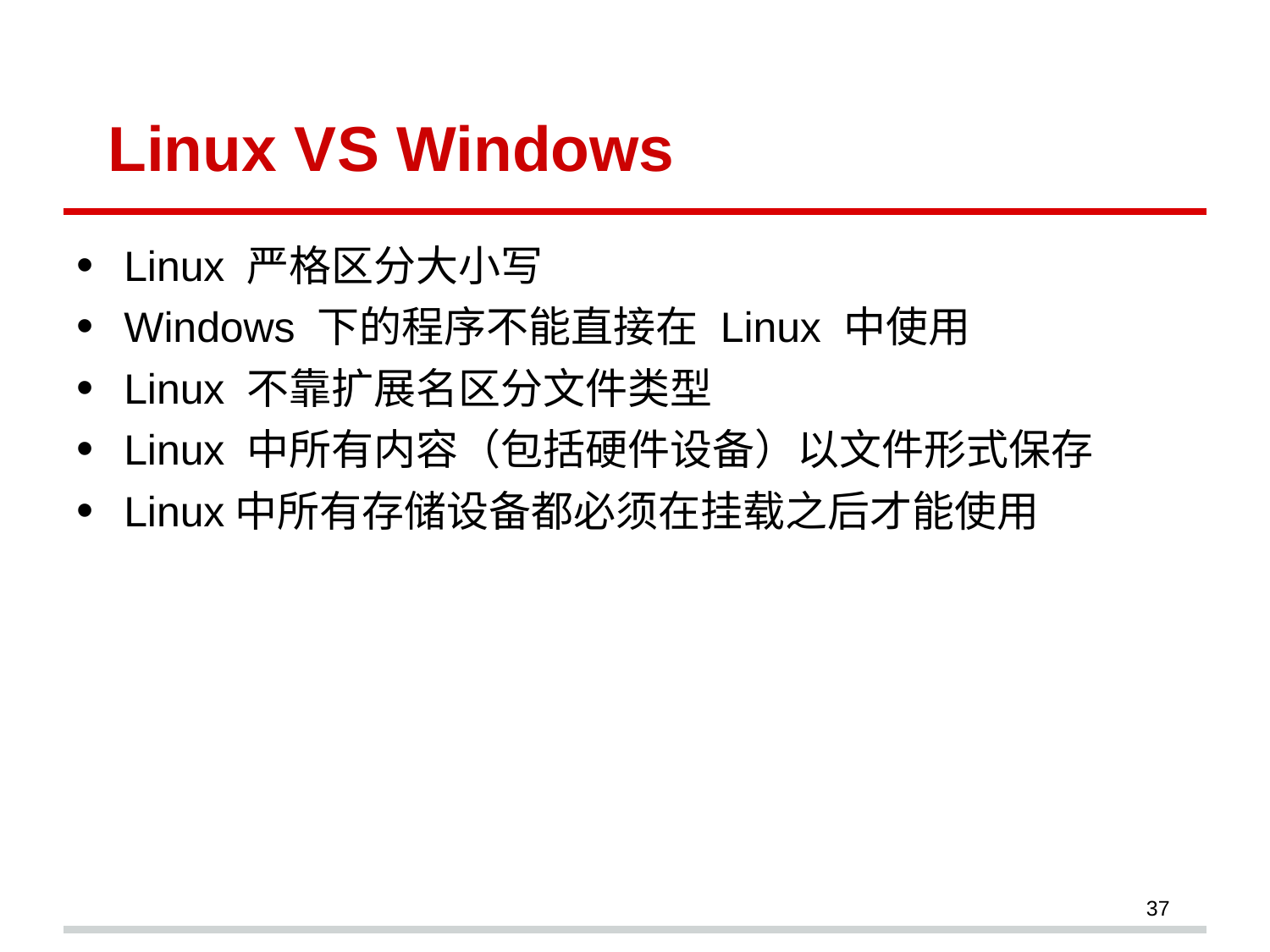

# Linux VS Windows
Linux 严格区分大小写
Windows 下的程序不能直接在 Linux 中使用
Linux 不靠扩展名区分文件类型
Linux 中所有内容（包括硬件设备）以文件形式保存
Linux中所有存储设备都必须在挂载之后才能使用

37